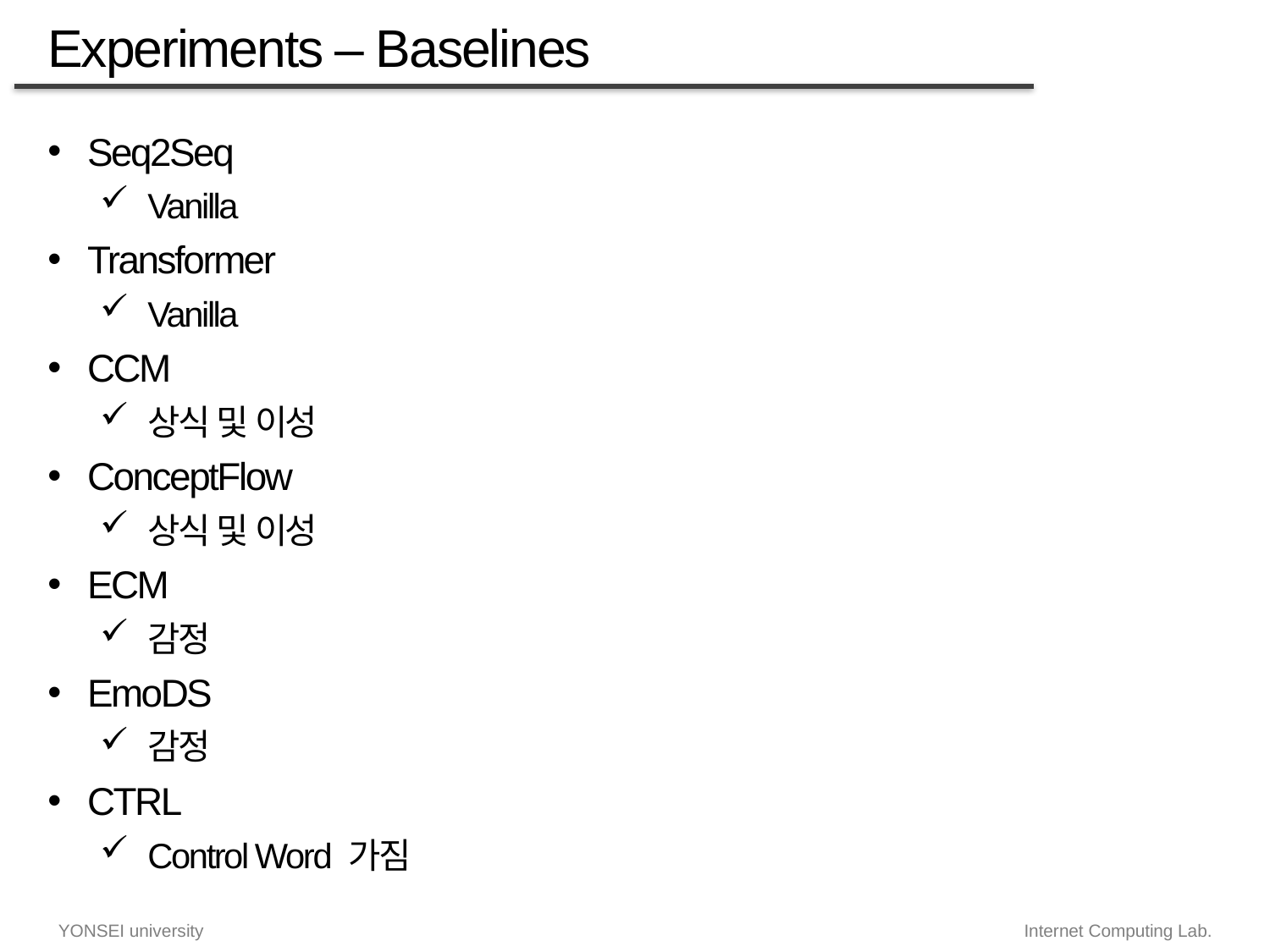

# Experiments – Baselines
Seq2Seq
Vanilla
Transformer
Vanilla
CCM
상식 및 이성
ConceptFlow
상식 및 이성
ECM
감정
EmoDS
감정
CTRL
Control Word 가짐